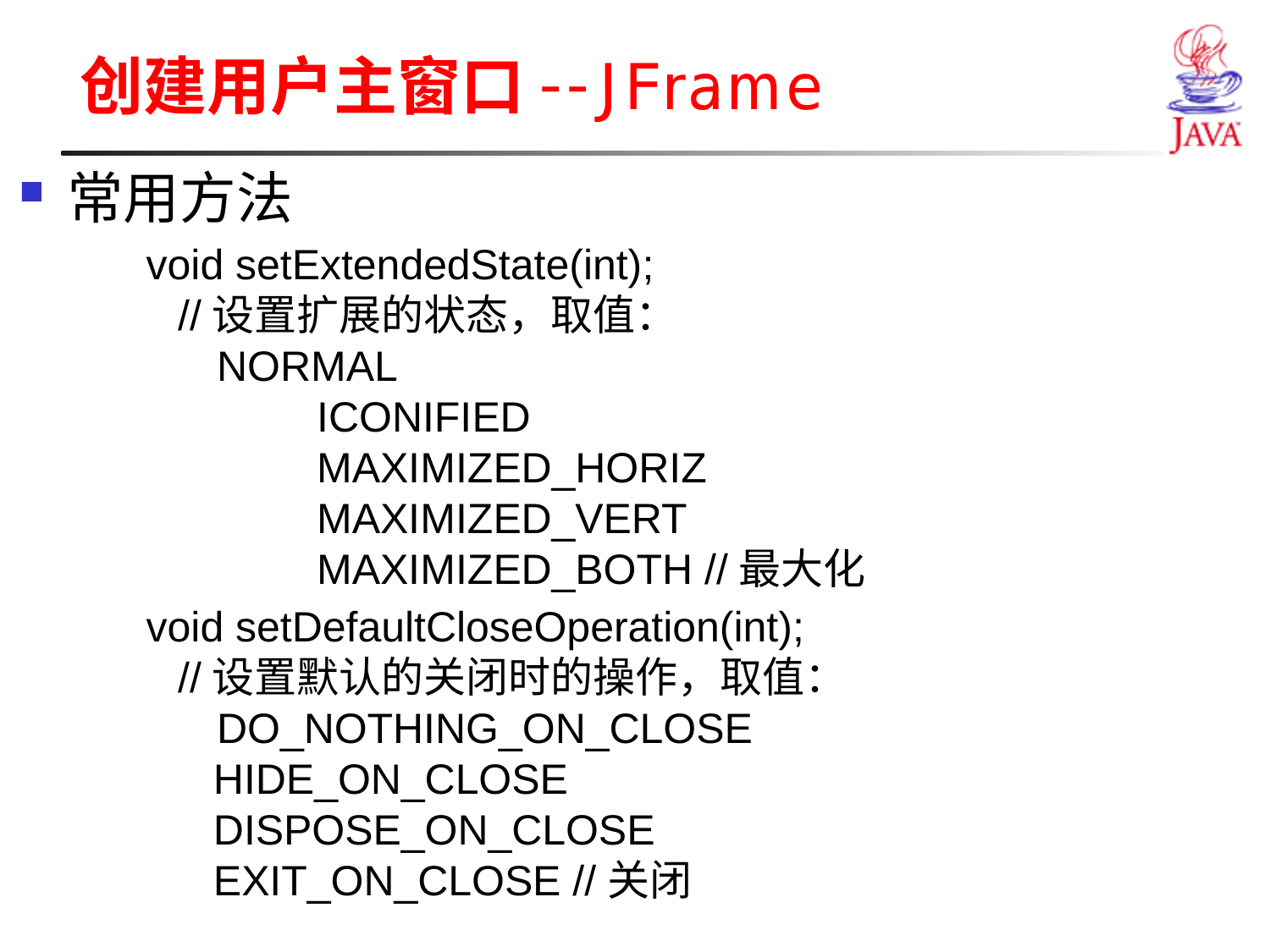

创建用户主窗口--JFrame

常用方法
void setExtendedState(int);
//设置扩展的状态，取值：
   NORMAL
	 ICONIFIED
	 MAXIMIZED_HORIZ
	 MAXIMIZED_VERT
	 MAXIMIZED_BOTH //最大化
void setDefaultCloseOperation(int);
//设置默认的关闭时的操作，取值：
   DO_NOTHING_ON_CLOSE
   HIDE_ON_CLOSE
   DISPOSE_ON_CLOSE
   EXIT_ON_CLOSE //关闭